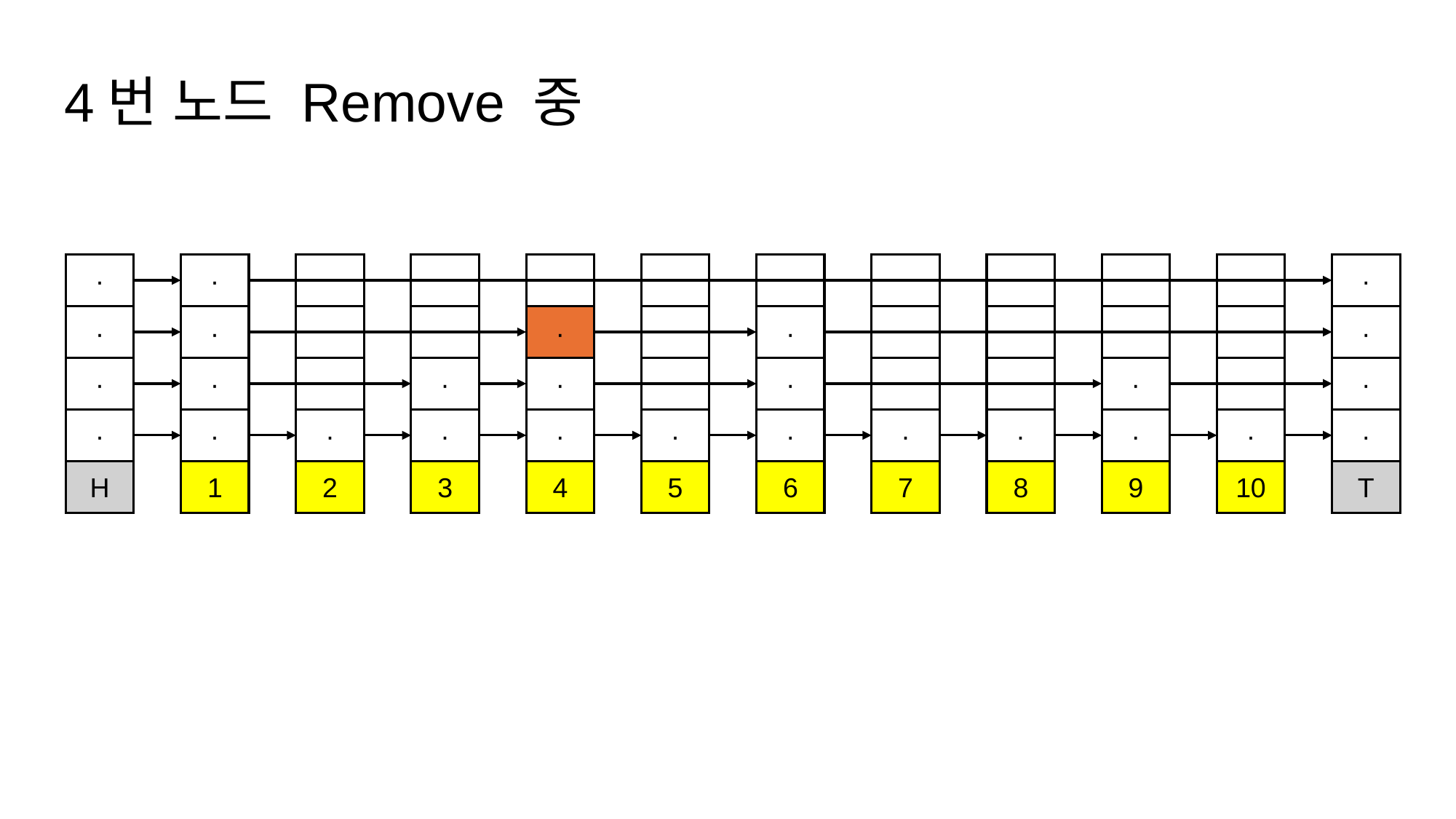

4번 노드 Remove 중
·
·
·
·
H
·
·
·
·
1

·
2

·
·
3

·
·
·
4

·
5

·
·
·
6

·
7

·
8

·
·
9

·
10
·
·
·
·
T